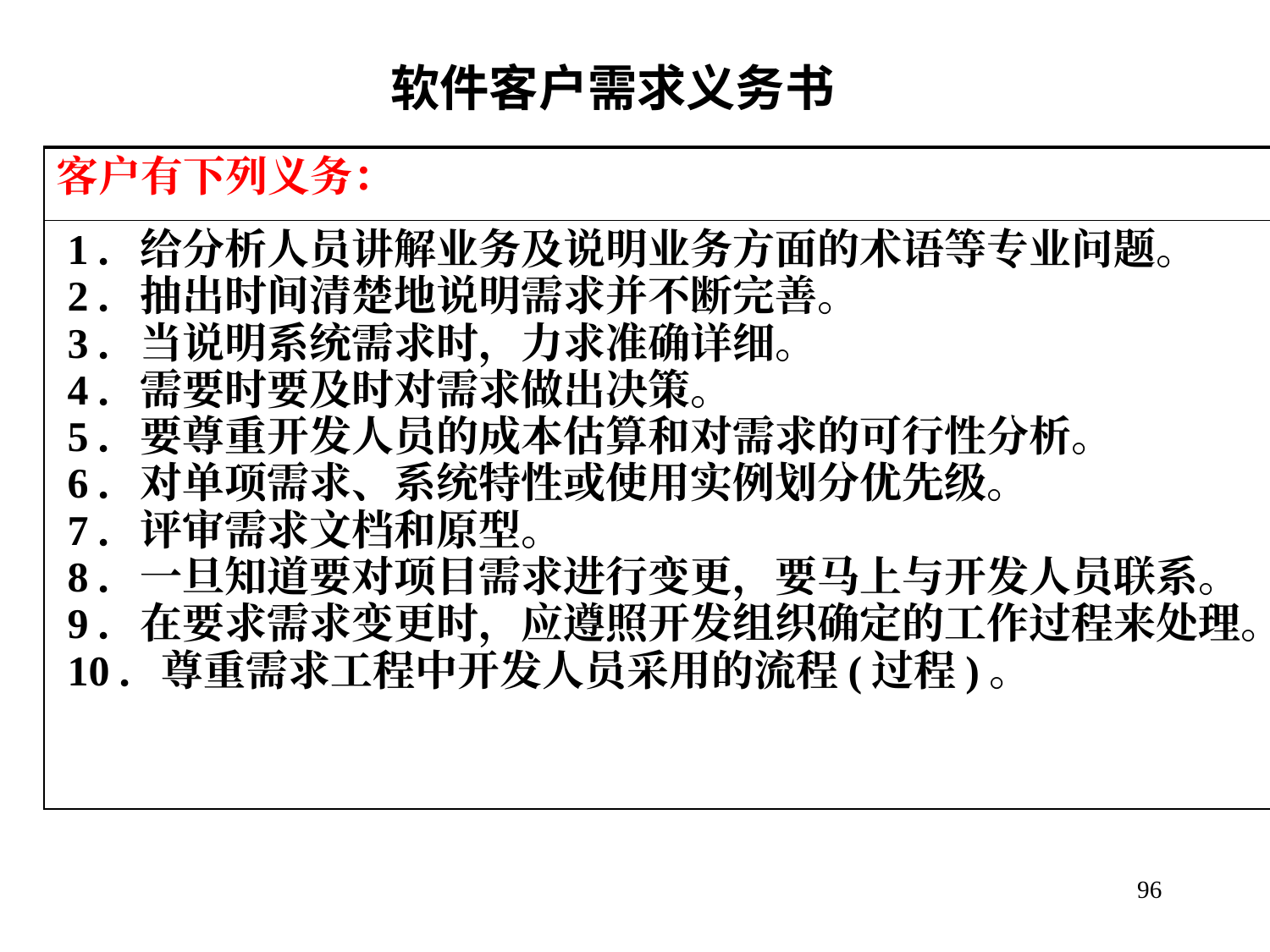

软件客户需求义务书
| 客户有下列义务： |
| --- |
| 1．给分析人员讲解业务及说明业务方面的术语等专业问题。 2．抽出时间清楚地说明需求并不断完善。 3．当说明系统需求时，力求准确详细。 4．需要时要及时对需求做出决策。 5．要尊重开发人员的成本估算和对需求的可行性分析。 6．对单项需求、系统特性或使用实例划分优先级。 7．评审需求文档和原型。 8．一旦知道要对项目需求进行变更，要马上与开发人员联系。 9．在要求需求变更时，应遵照开发组织确定的工作过程来处理。 10．尊重需求工程中开发人员采用的流程(过程)。 |

96